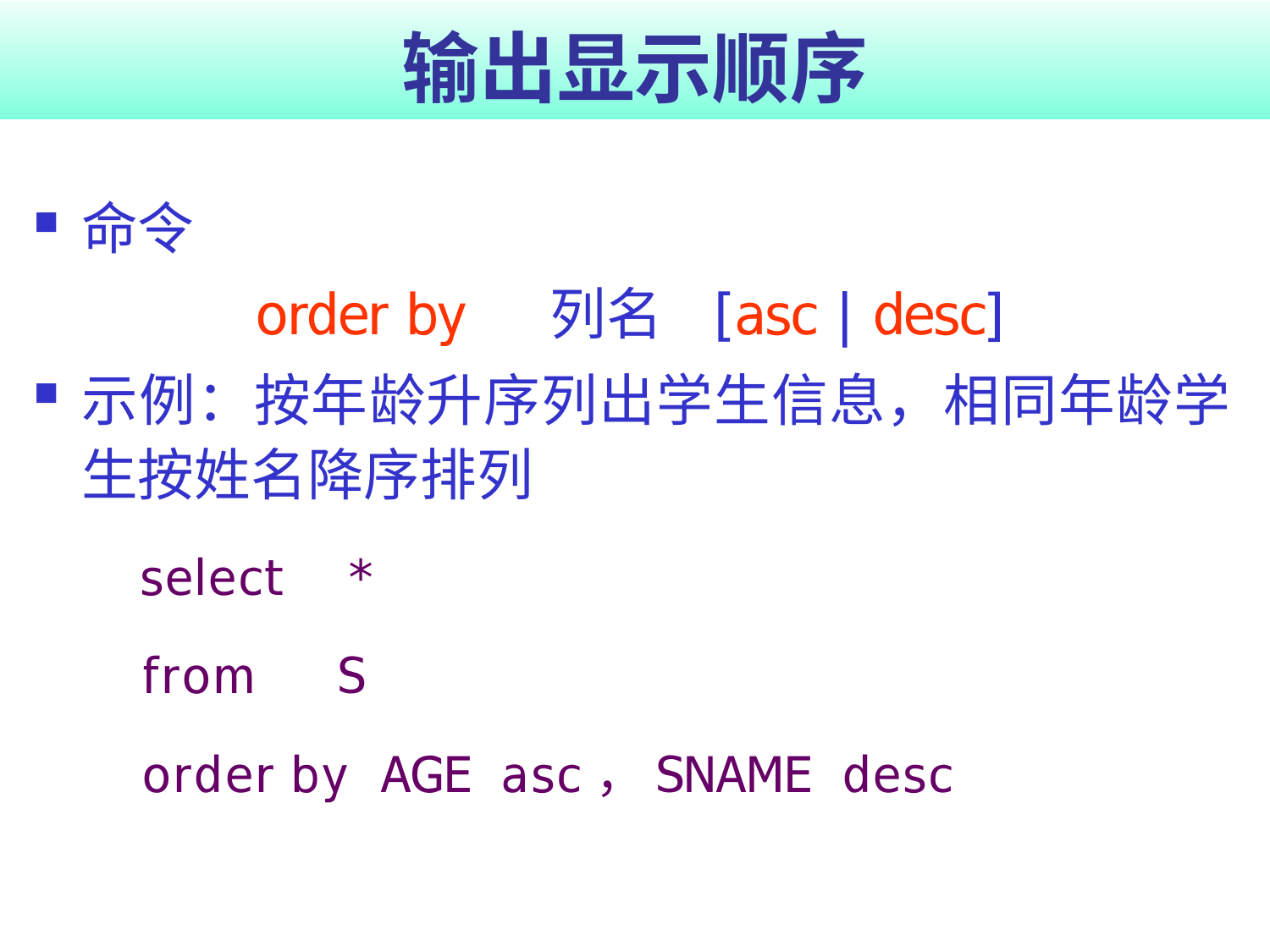

# 输出显示顺序
命令
order by    列名   [asc | desc]
示例：按年龄升序列出学生信息，相同年龄学生按姓名降序排列
   select    *
   from     S
   order by  AGE  asc，SNAME  desc